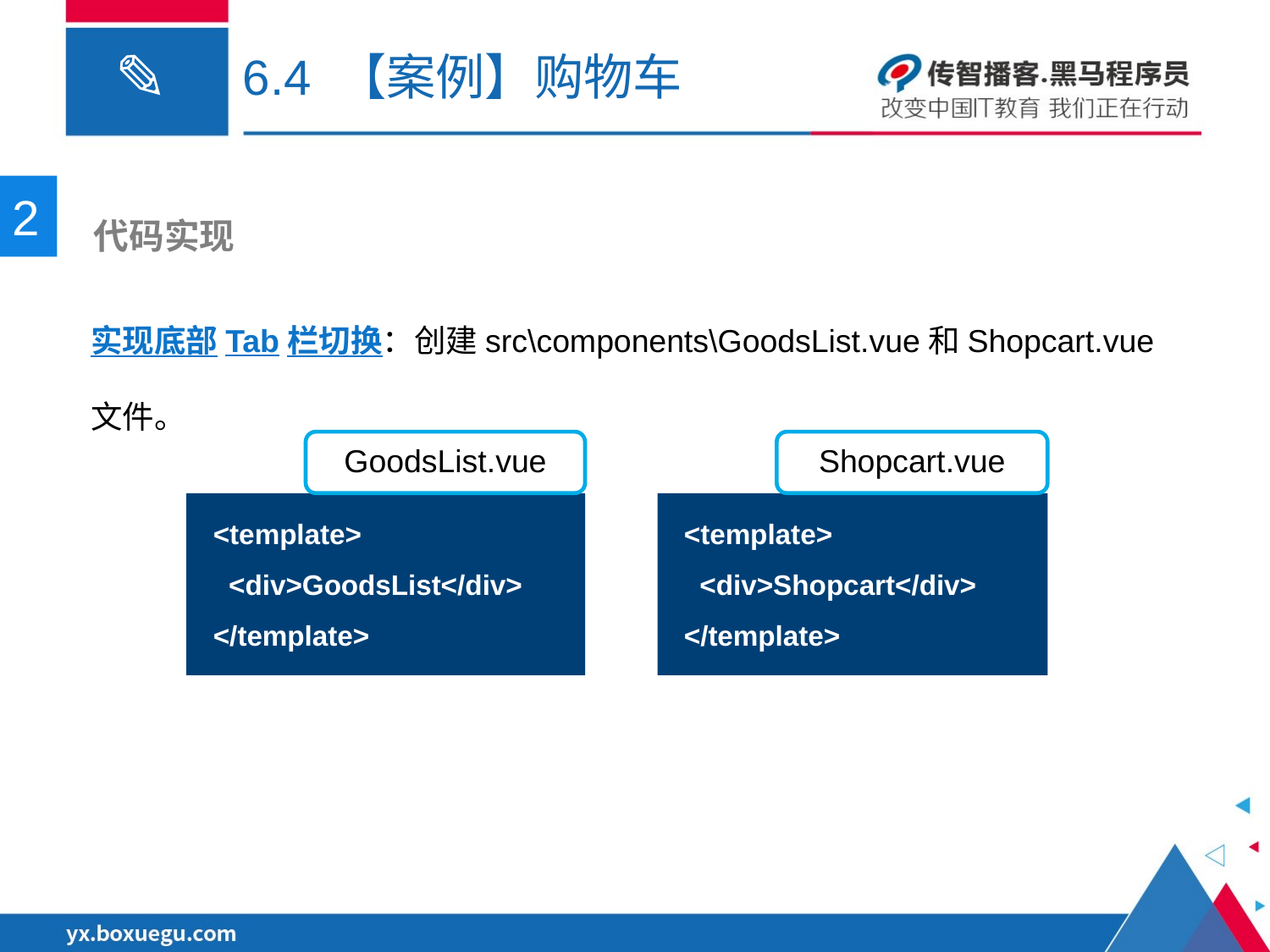

6.4 【案例】购物车

2
  代码实现
实现底部Tab栏切换：创建src\components\GoodsList.vue和Shopcart.vue文件。
Shopcart.vue
GoodsList.vue

<template>
  <div>Shopcart</div>
</template>

<template>
  <div>GoodsList</div>
</template>